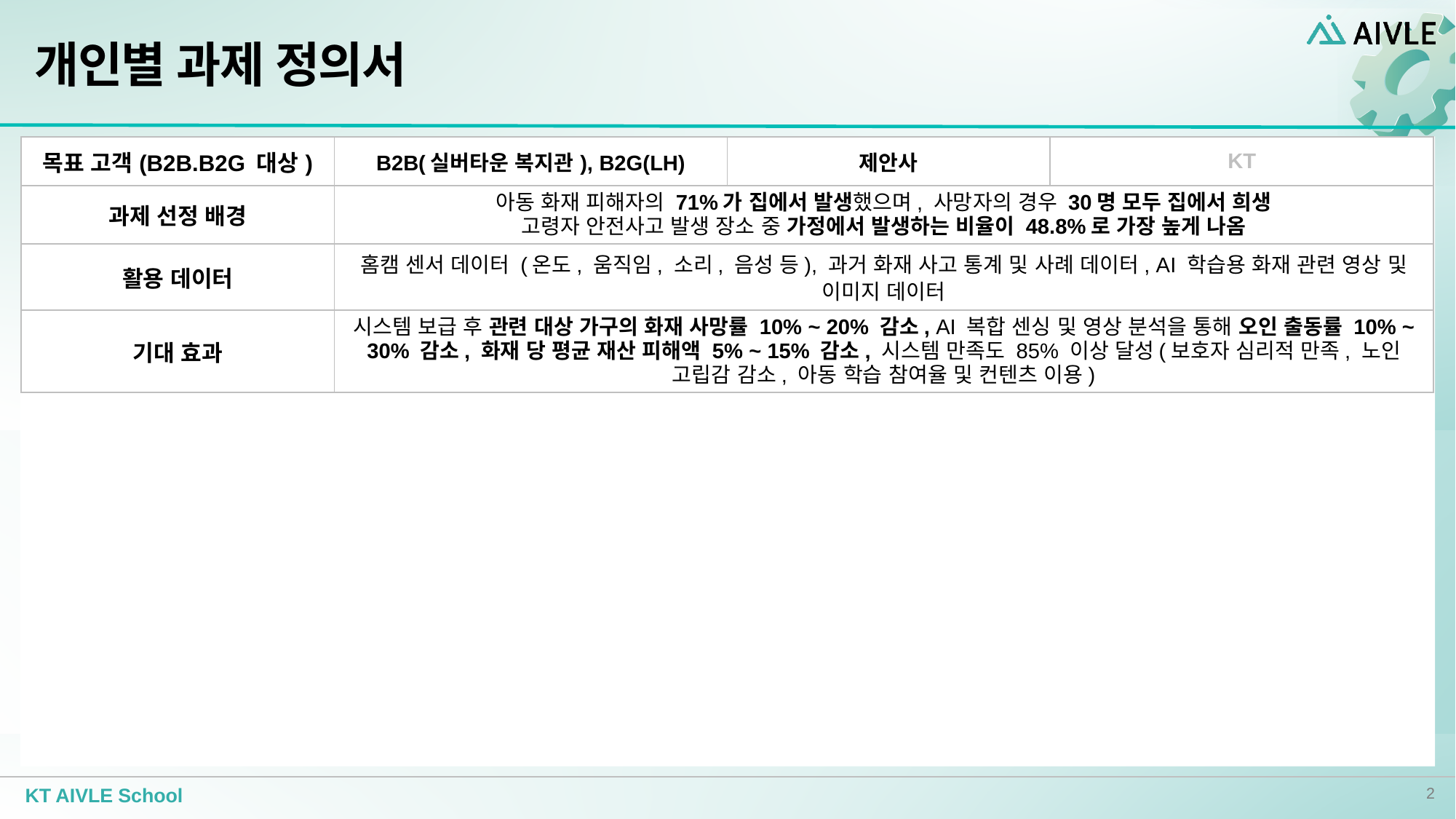

개인별 과제 정의서
| 목표 고객(B2B.B2G 대상) | B2B(실버타운 복지관), B2G(LH) | 제안사 | KT |
| --- | --- | --- | --- |
| 과제 선정 배경 | 아동 화재 피해자의 71%가 집에서 발생했으며, 사망자의 경우 30명 모두 집에서 희생 고령자 안전사고 발생 장소 중 가정에서 발생하는 비율이 48.8%로 가장 높게 나옴 |  |  |
| 활용 데이터 | 홈캠 센서 데이터 (온도, 움직임, 소리, 음성 등), 과거 화재 사고 통계 및 사례 데이터, AI 학습용 화재 관련 영상 및 이미지 데이터 |  |  |
| 기대 효과 | 시스템 보급 후 관련 대상 가구의 화재 사망률 10% ~ 20% 감소, AI 복합 센싱 및 영상 분석을 통해 오인 출동률 10% ~ 30% 감소, 화재 당 평균 재산 피해액 5% ~ 15% 감소, 시스템 만족도 85% 이상 달성(보호자 심리적 만족, 노인 고립감 감소, 아동 학습 참여율 및 컨텐츠 이용) |  |  |